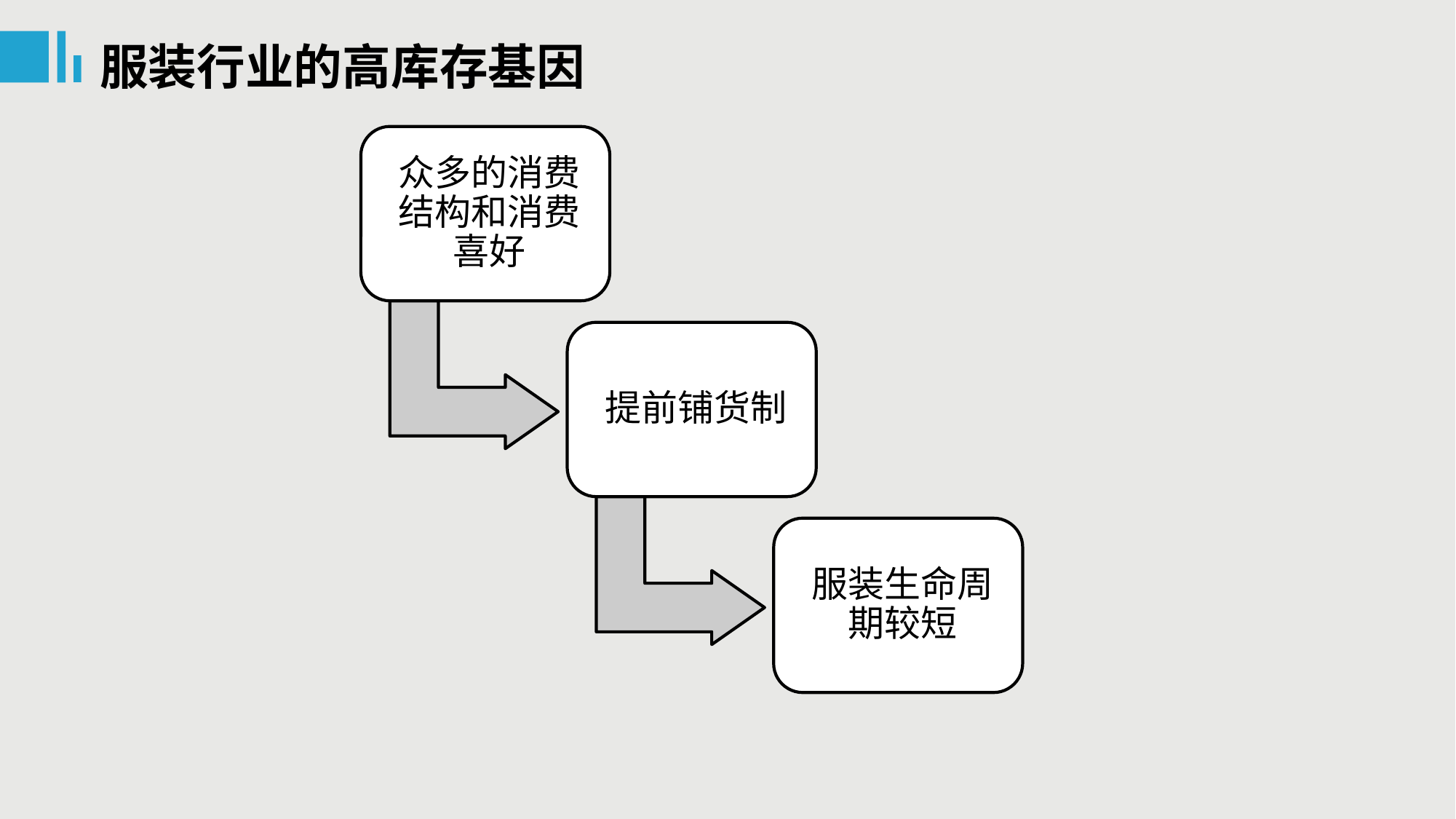

服装行业的高库存基因

众多的消费结构和消费喜好
提前铺货制
服装生命周期较短